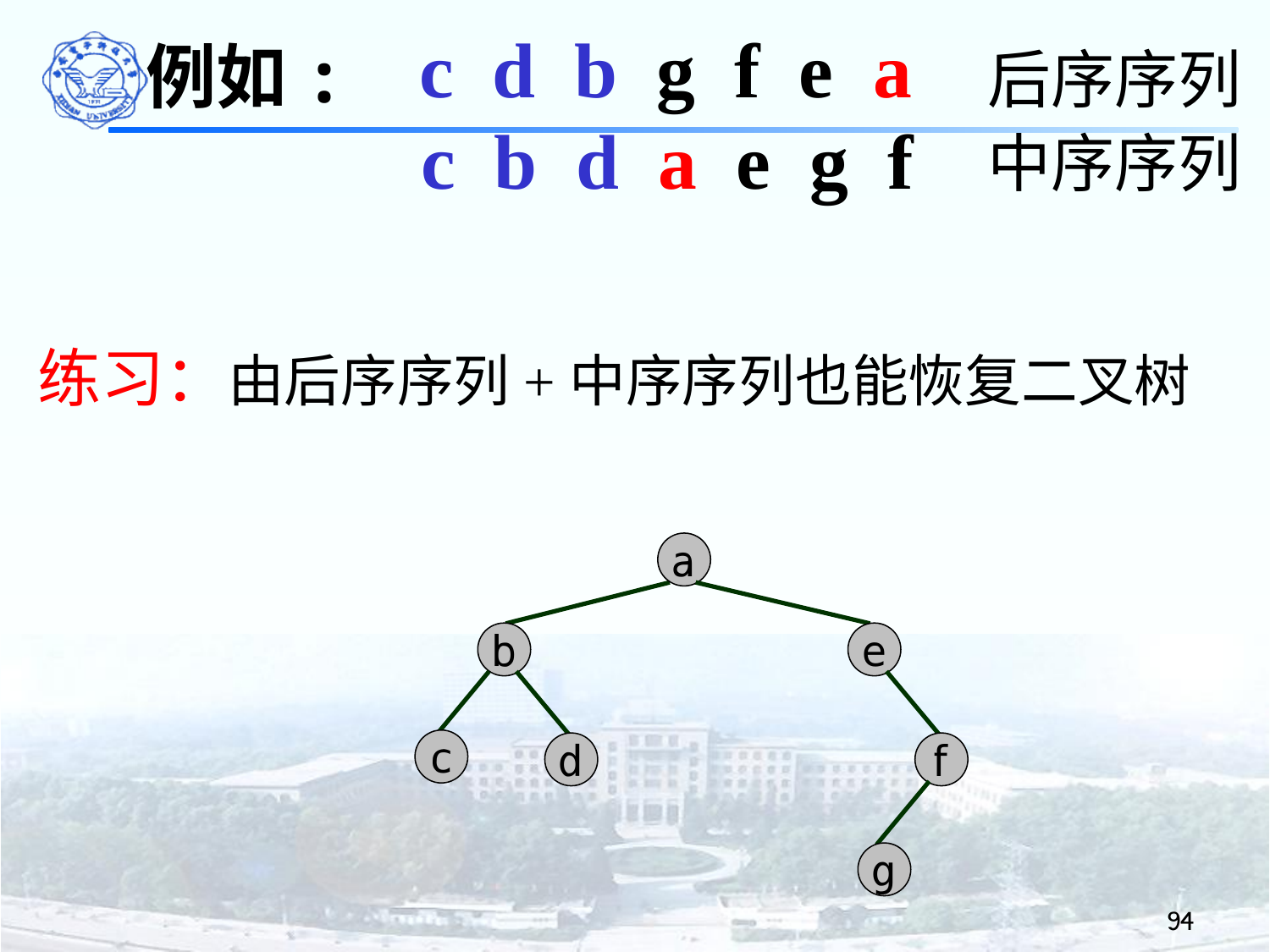

c  d  b  g  f  e  a
后序序列中序序列
例如:
c  b  d  a  e  g  f
练习：由后序序列+中序序列也能恢复二叉树
a

b
e

c
d
f

g
94